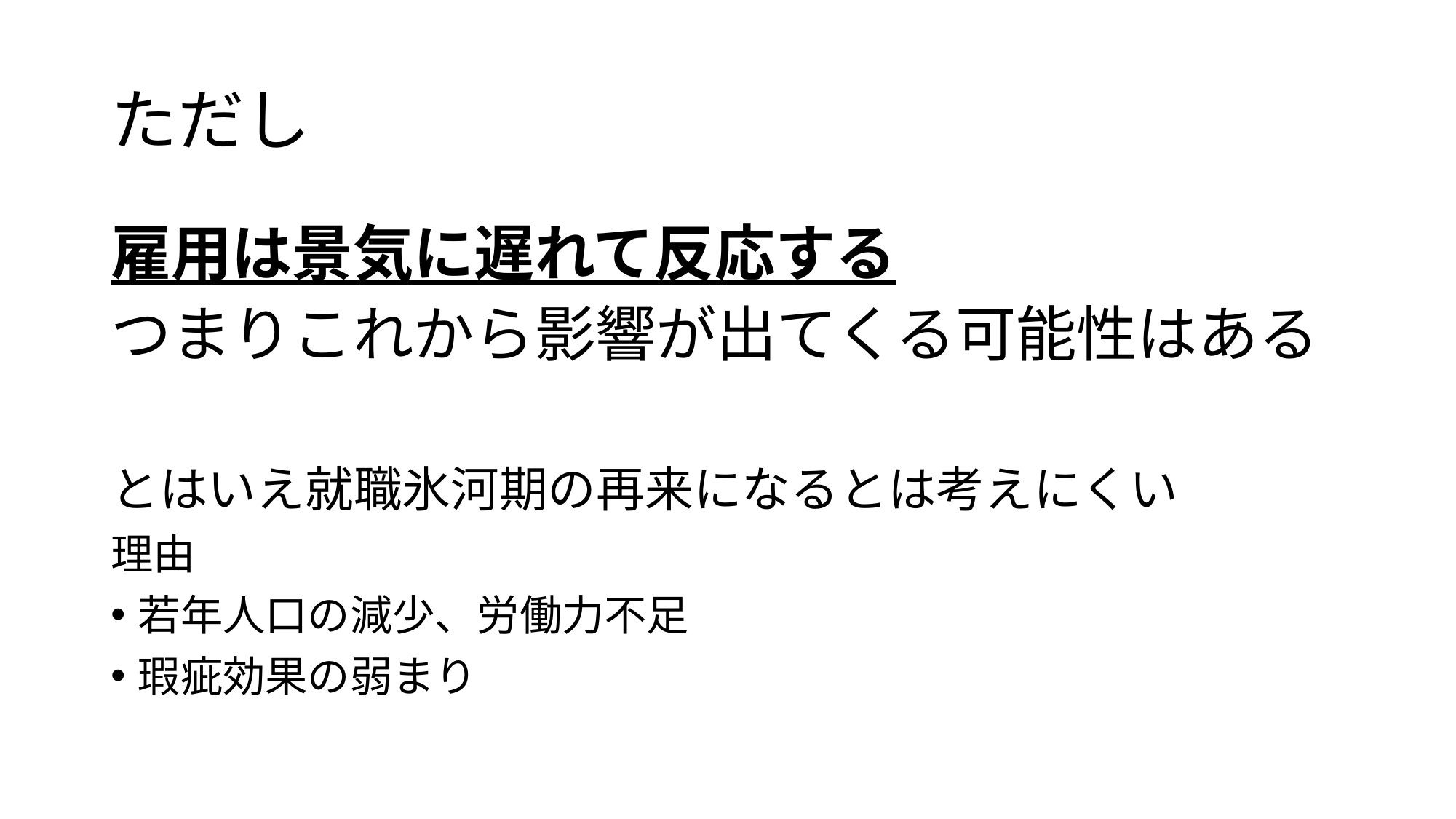

# ただし
雇用は景気に遅れて反応する
つまりこれから影響が出てくる可能性はある

とはいえ就職氷河期の再来になるとは考えにくい
理由
若年人口の減少、労働力不足
瑕疵効果の弱まり